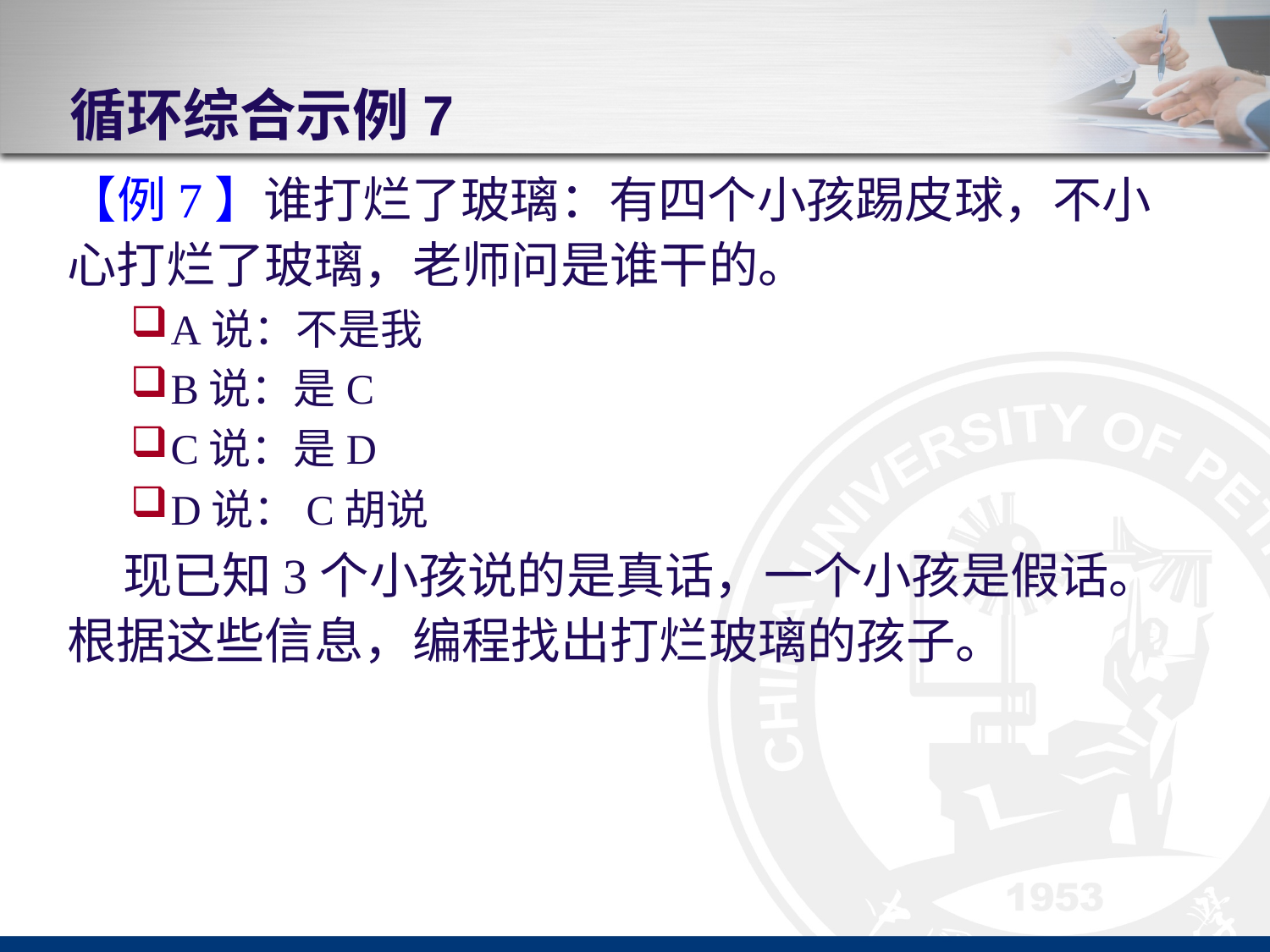

# 循环综合示例7
【例7】谁打烂了玻璃：有四个小孩踢皮球，不小心打烂了玻璃，老师问是谁干的。
A说：不是我
B说：是C
C说：是D
D说：C胡说
    现已知3个小孩说的是真话，一个小孩是假话。根据这些信息，编程找出打烂玻璃的孩子。